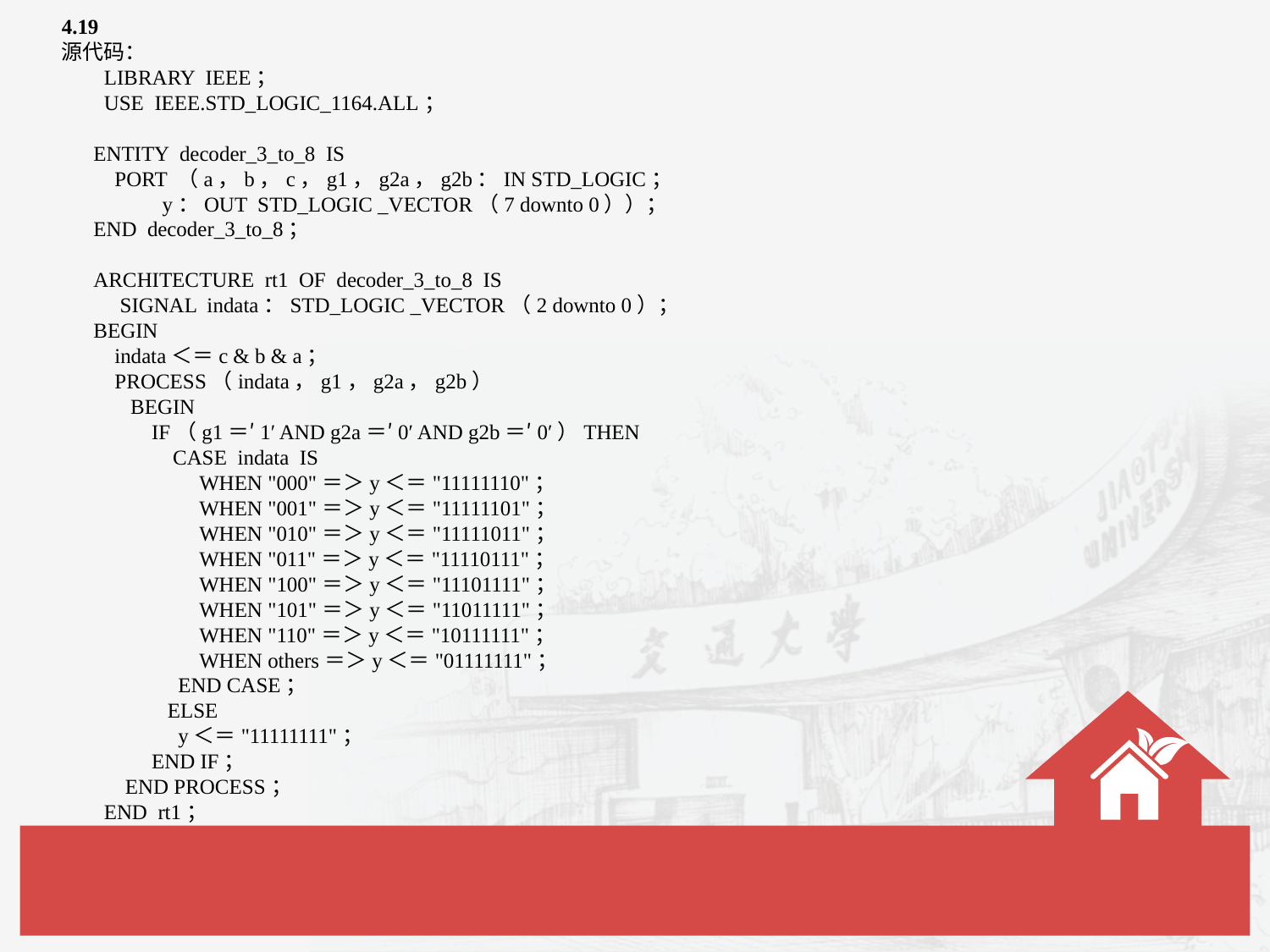

4.19
源代码：
        LIBRARY  IEEE；
        USE  IEEE.STD_LOGIC_1164.ALL；

      ENTITY  decoder_3_to_8  IS
          PORT （a，b，c，g1，g2a，g2b：IN STD_LOGIC；
                   y：OUT  STD_LOGIC _VECTOR（7 downto 0））；
      END  decoder_3_to_8；

      ARCHITECTURE  rt1  OF  decoder_3_to_8  IS
           SIGNAL  indata：STD_LOGIC _VECTOR（2 downto 0）；
      BEGIN
          indata＜＝c & b & a；
          PROCESS（indata，g1，g2a，g2b）
             BEGIN
                 IF（g1＝′1′ AND g2a＝′0′ AND g2b＝′0′）THEN
                     CASE  indata  IS
                          WHEN "000"＝＞y＜＝"11111110"；
                          WHEN "001"＝＞y＜＝"11111101"；
                          WHEN "010"＝＞y＜＝"11111011"；
                          WHEN "011"＝＞y＜＝"11110111"；
                          WHEN "100"＝＞y＜＝"11101111"；
                          WHEN "101"＝＞y＜＝"11011111"；
                          WHEN "110"＝＞y＜＝"10111111"；
                          WHEN others＝＞y＜＝"01111111"；
                      END CASE；
                    ELSE
                      y＜＝"11111111"；
                 END IF；
            END PROCESS；
        END  rt1；